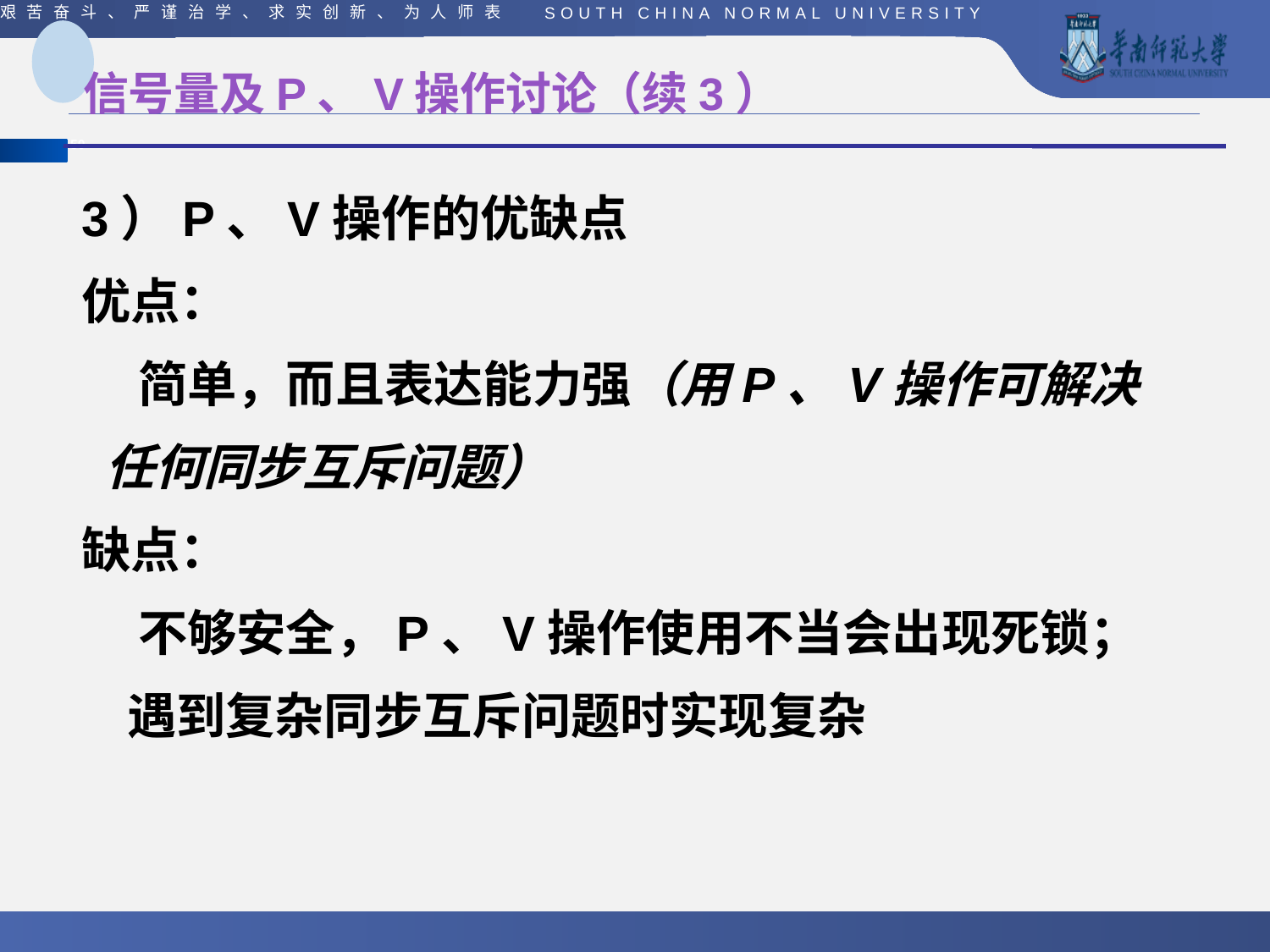

# 信号量及P、V操作讨论（续3）
3）P、V操作的优缺点
优点：
    简单，而且表达能力强（用P、V操作可解决任何同步互斥问题）
缺点：
    不够安全，P、V操作使用不当会出现死锁；
   遇到复杂同步互斥问题时实现复杂

50